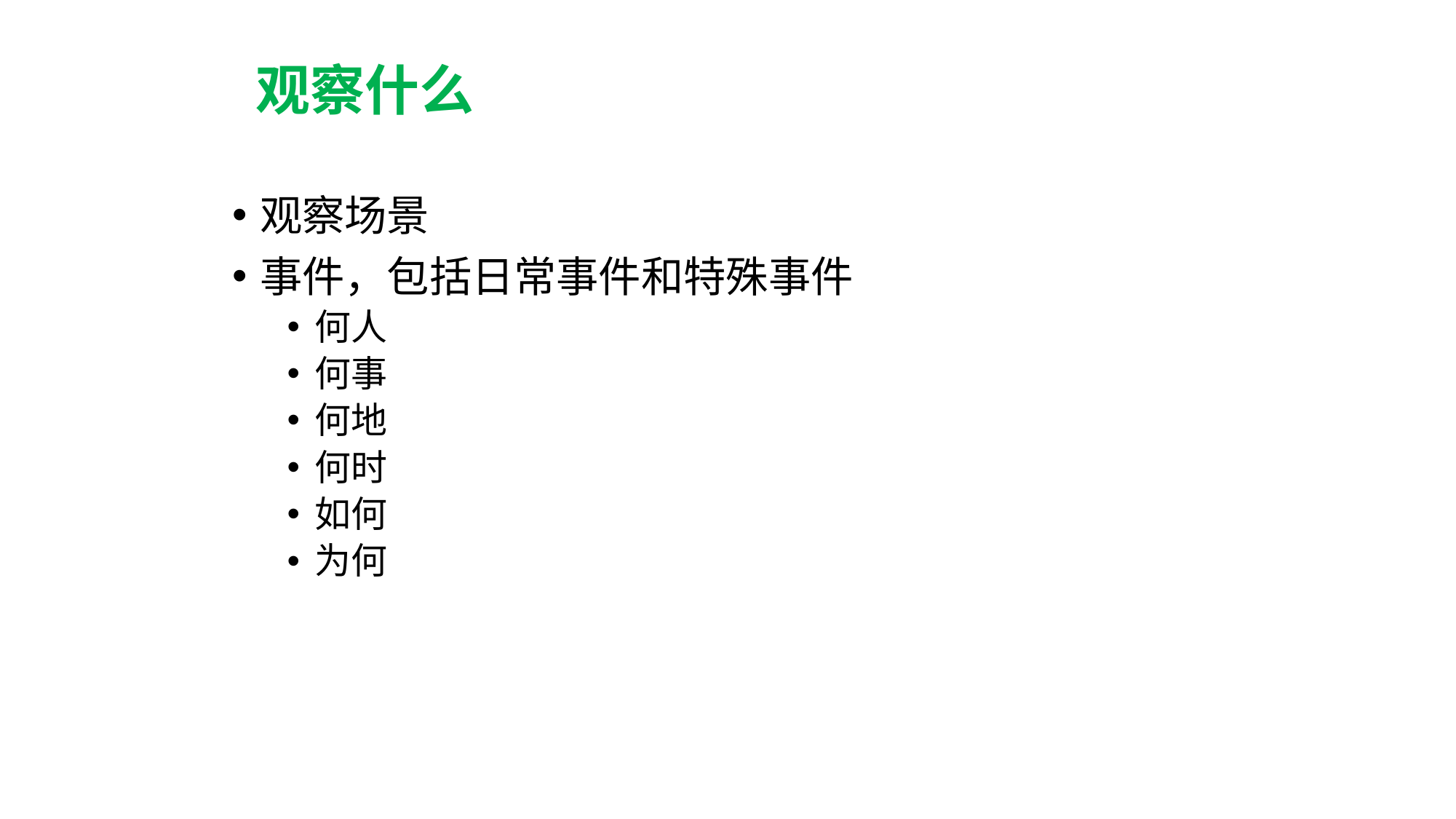

# 观察什么
观察场景
事件，包括日常事件和特殊事件
何人
何事
何地
何时
如何
为何